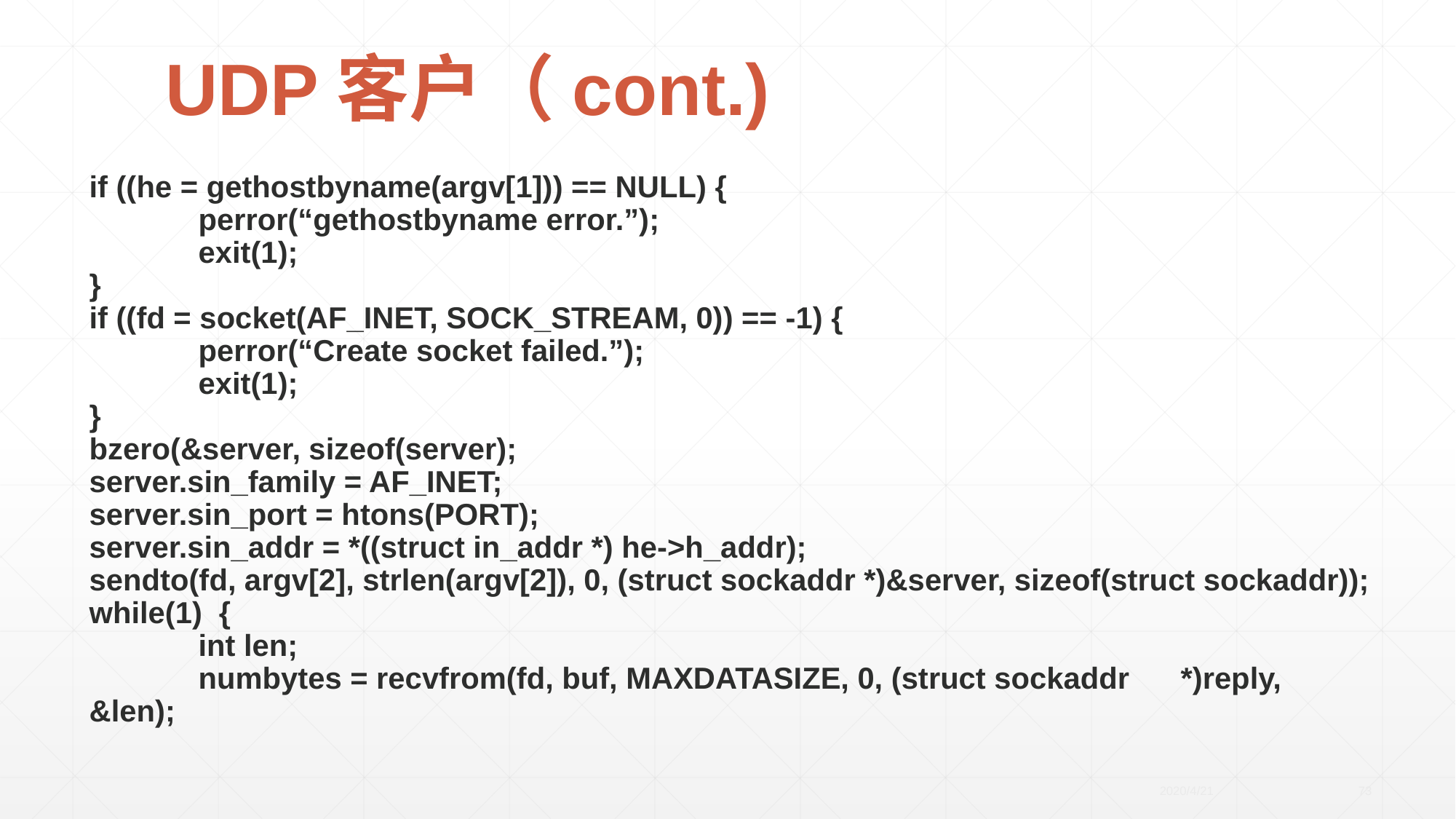

# UDP客户（cont.)
	if ((he = gethostbyname(argv[1])) == NULL) {
		perror(“gethostbyname error.”);
		exit(1);
	}
	if ((fd = socket(AF_INET, SOCK_STREAM, 0)) == -1) {
		perror(“Create socket failed.”);
		exit(1);
	}
	bzero(&server, sizeof(server);
	server.sin_family = AF_INET;
	server.sin_port = htons(PORT);
	server.sin_addr = *((struct in_addr *) he->h_addr);
	sendto(fd, argv[2], strlen(argv[2]), 0, (struct sockaddr *)&server, sizeof(struct sockaddr));
	while(1)  {
		int len;
		numbytes = recvfrom(fd, buf, MAXDATASIZE, 0, (struct sockaddr 	*)reply, &len);
2020/4/21
73